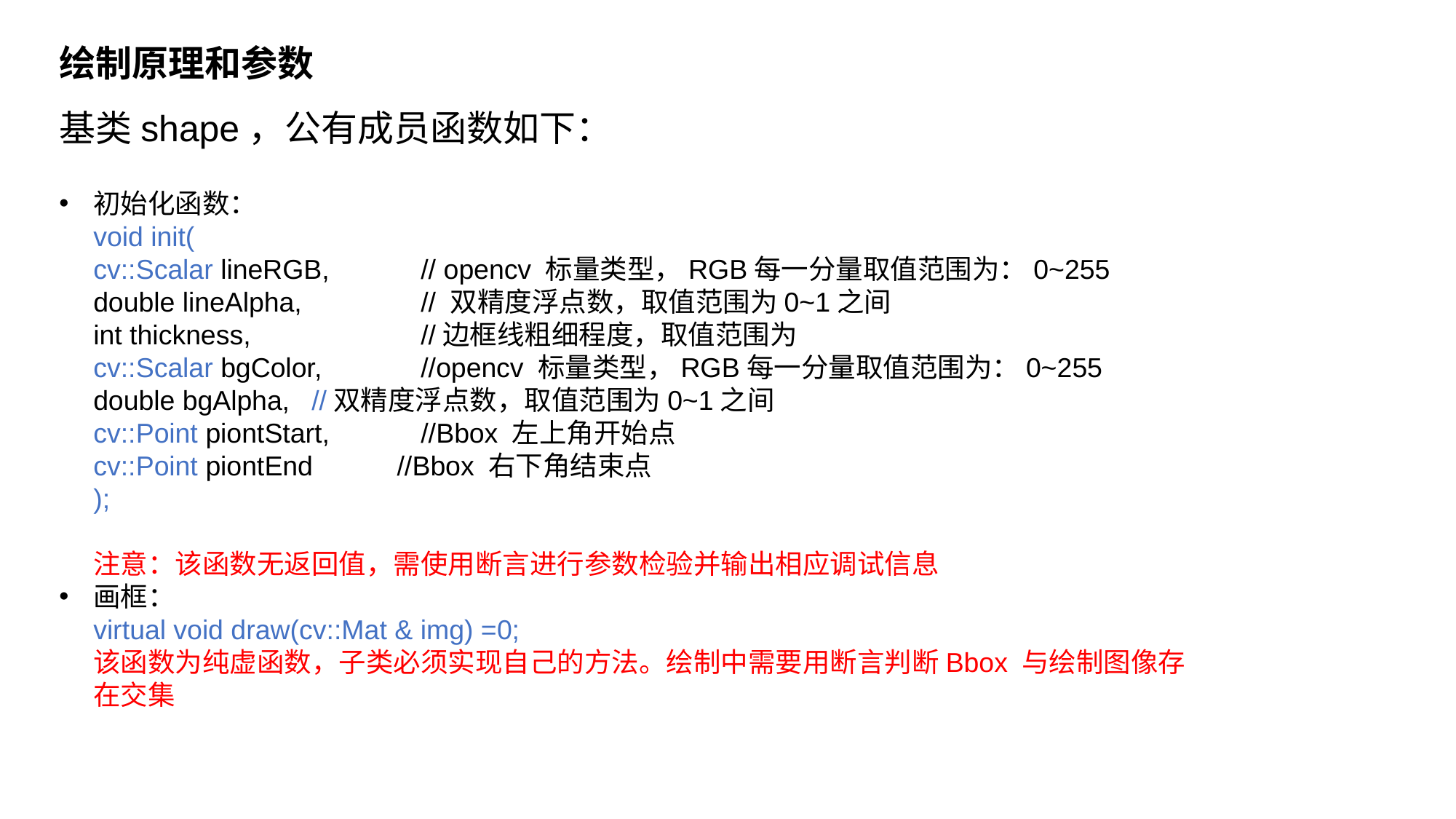

绘制原理和参数
基类shape，公有成员函数如下：
初始化函数：
	void init(
	cv::Scalar lineRGB,  	// opencv 标量类型，RGB每一分量取值范围为：0~255
	double lineAlpha,  	// 双精度浮点数，取值范围为0~1之间
	int thickness,		//边框线粗细程度，取值范围为
	cv::Scalar bgColor, 	//opencv 标量类型，RGB每一分量取值范围为：0~255
	double bgAlpha, 	//双精度浮点数，取值范围为0~1之间
	cv::Point piontStart,  	//Bbox 左上角开始点
	cv::Point piontEnd           //Bbox 右下角结束点
	);

	注意：该函数无返回值，需使用断言进行参数检验并输出相应调试信息
画框：
	virtual void draw(cv::Mat & img) =0;
	该函数为纯虚函数，子类必须实现自己的方法。绘制中需要用断言判断Bbox 与绘制图像存在交集